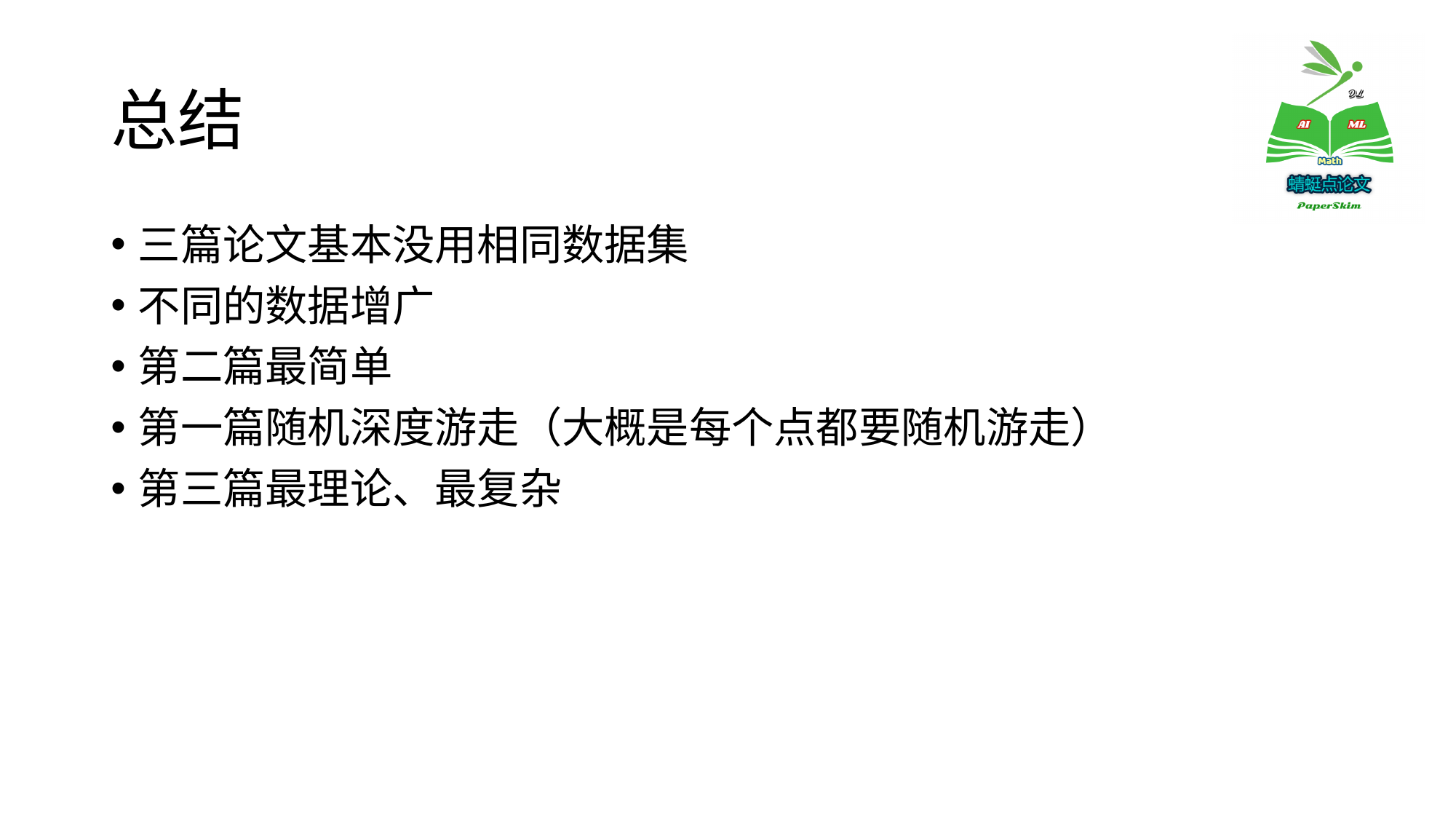

# 总结
三篇论文基本没用相同数据集
不同的数据增广
第二篇最简单
第一篇随机深度游走（大概是每个点都要随机游走）
第三篇最理论、最复杂